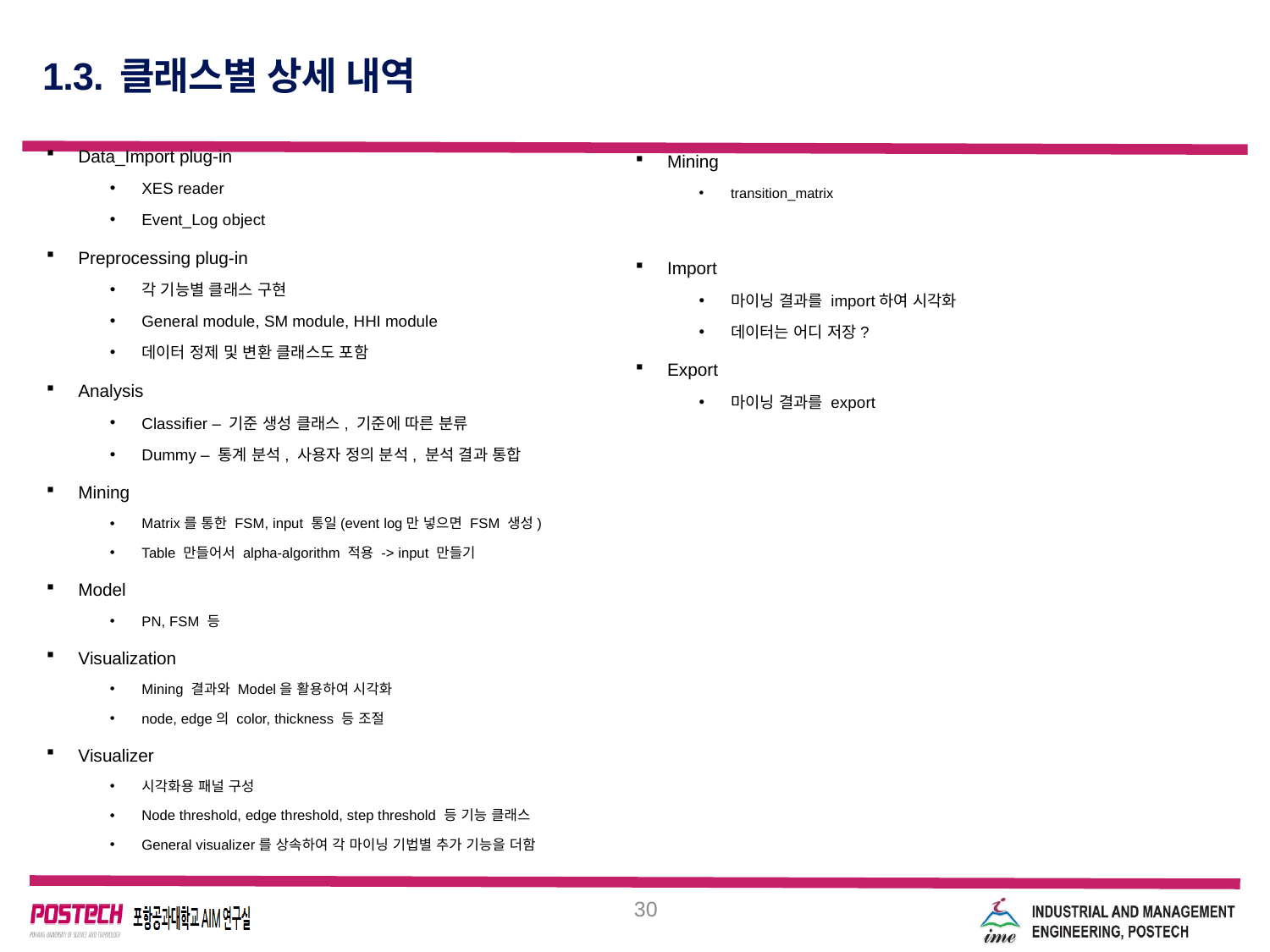

# 1.3. 클래스별 상세 내역
Data_Import plug-in
XES reader
Event_Log object
Preprocessing plug-in
각 기능별 클래스 구현
General module, SM module, HHI module
데이터 정제 및 변환 클래스도 포함
Analysis
Classifier – 기준 생성 클래스, 기준에 따른 분류
Dummy – 통계 분석, 사용자 정의 분석, 분석 결과 통합
Mining
Matrix를 통한 FSM, input 통일(event log만 넣으면 FSM 생성)
Table 만들어서 alpha-algorithm 적용 -> input 만들기
Model
PN, FSM 등
Visualization
Mining 결과와 Model을 활용하여 시각화
node, edge의 color, thickness 등 조절
Visualizer
시각화용 패널 구성
Node threshold, edge threshold, step threshold 등 기능 클래스
General visualizer를 상속하여 각 마이닝 기법별 추가 기능을 더함

Mining
transition_matrix

Import
마이닝 결과를 import하여 시각화
데이터는 어디 저장?
Export
마이닝 결과를 export
30